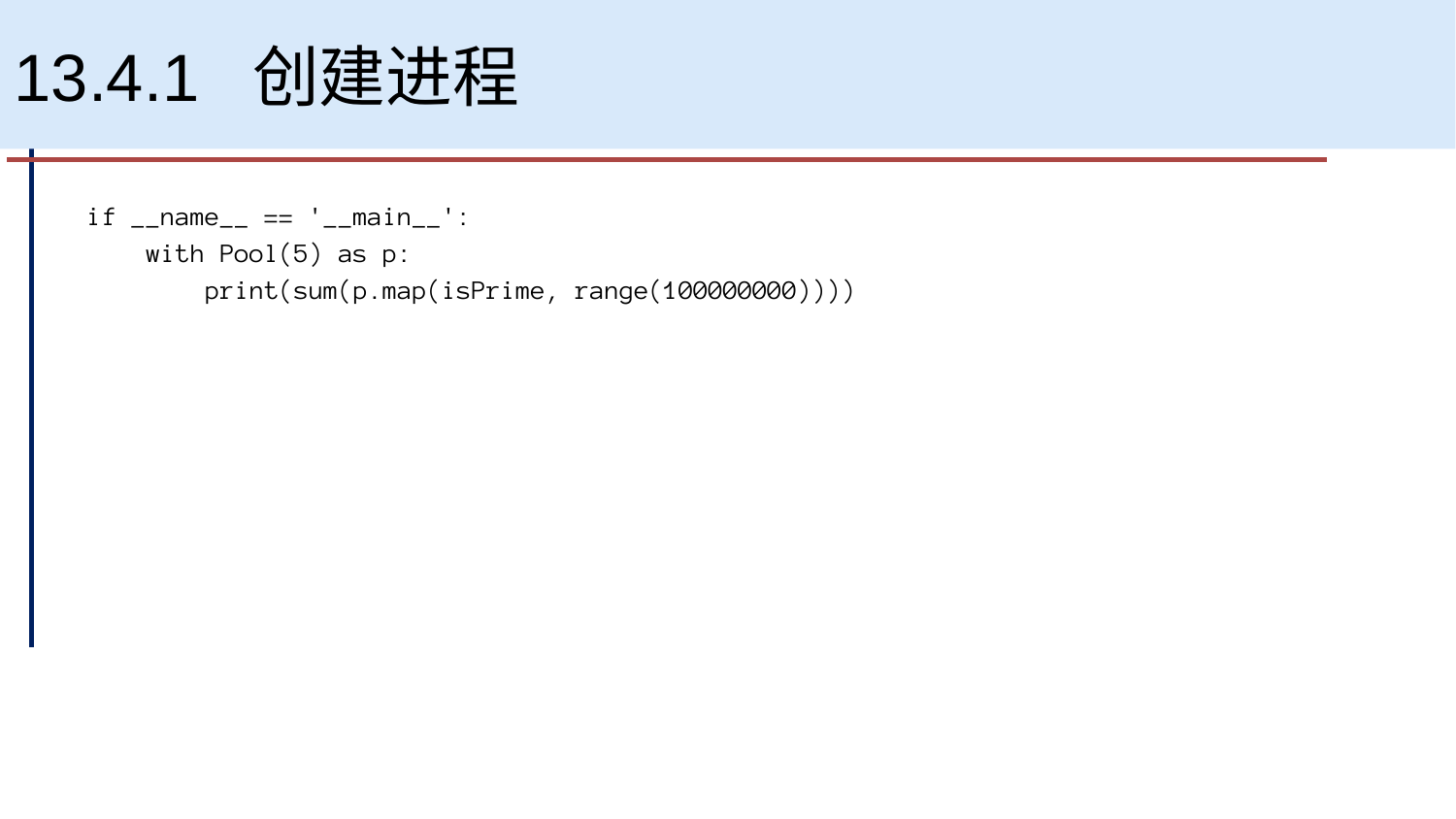

# 13.4.1  创建进程
if __name__ == '__main__':
    with Pool(5) as p:
        print(sum(p.map(isPrime, range(100000000))))